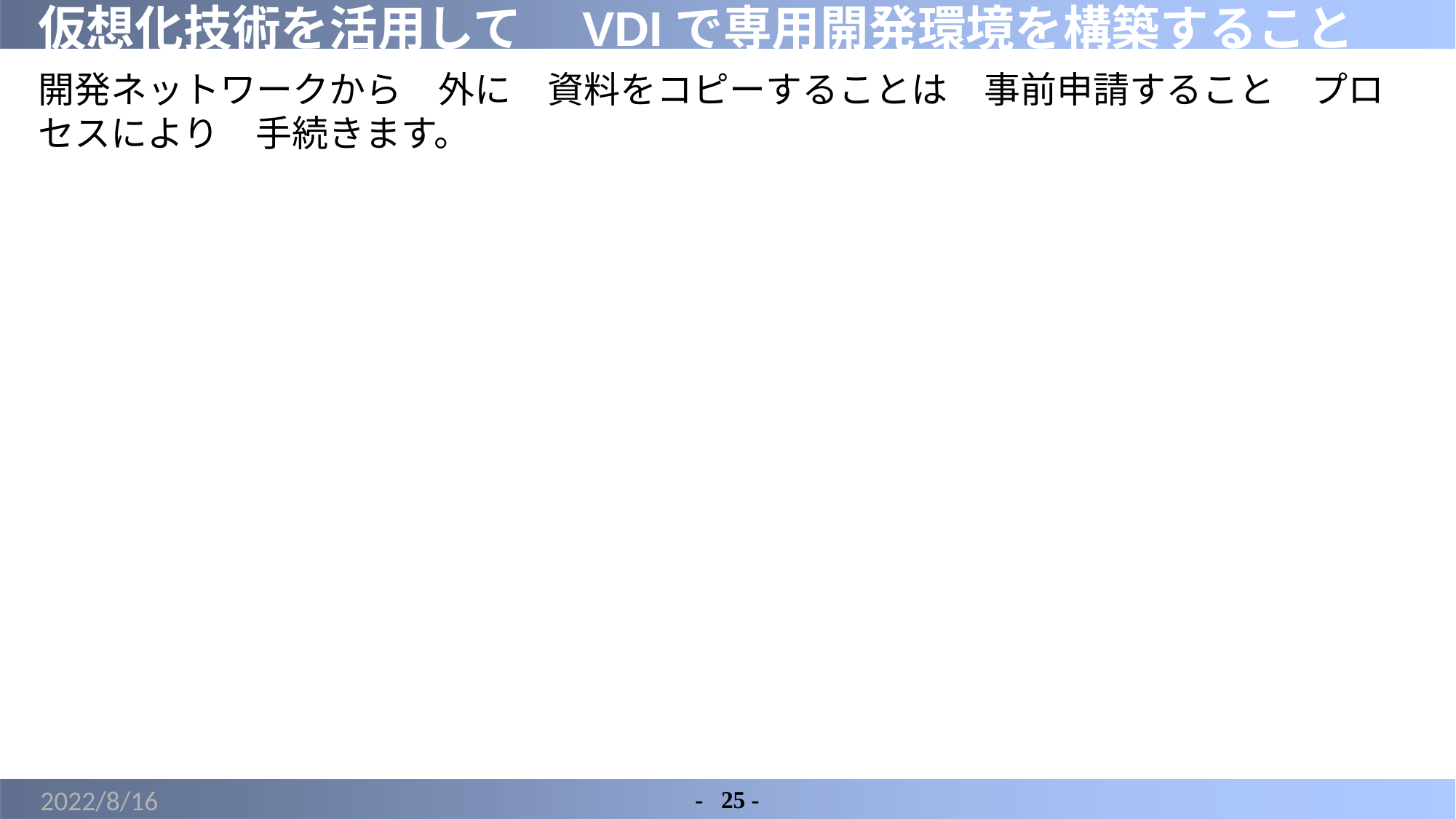

# 仮想化技術を活用して　VDIで専用開発環境を構築すること
開発ネットワークから　外に　資料をコピーすることは　事前申請すること　プロセスにより　手続きます。
2022/8/16
-	25 -